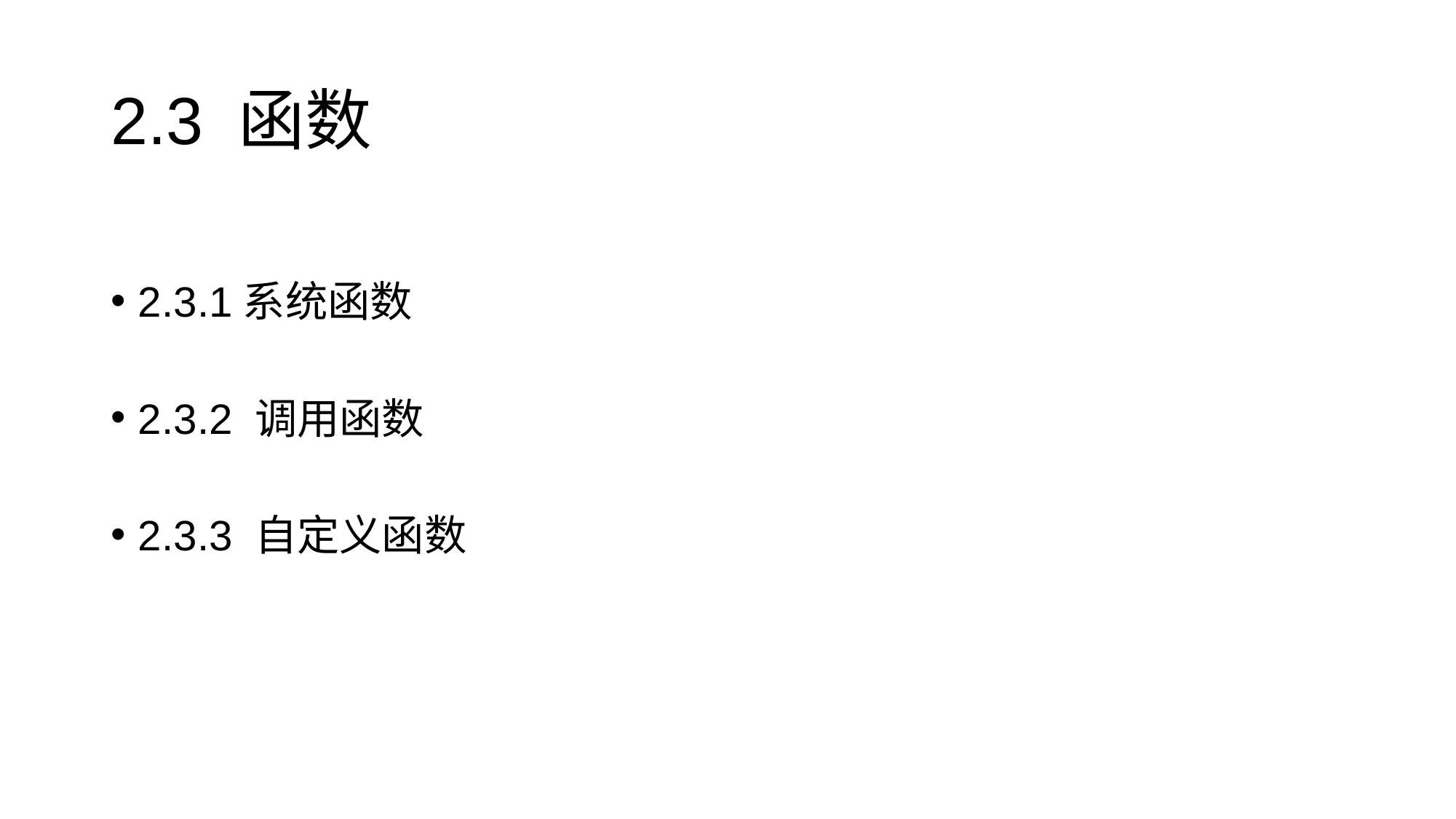

# 2.3 函数
2.3.1系统函数
2.3.2 调用函数
2.3.3 自定义函数